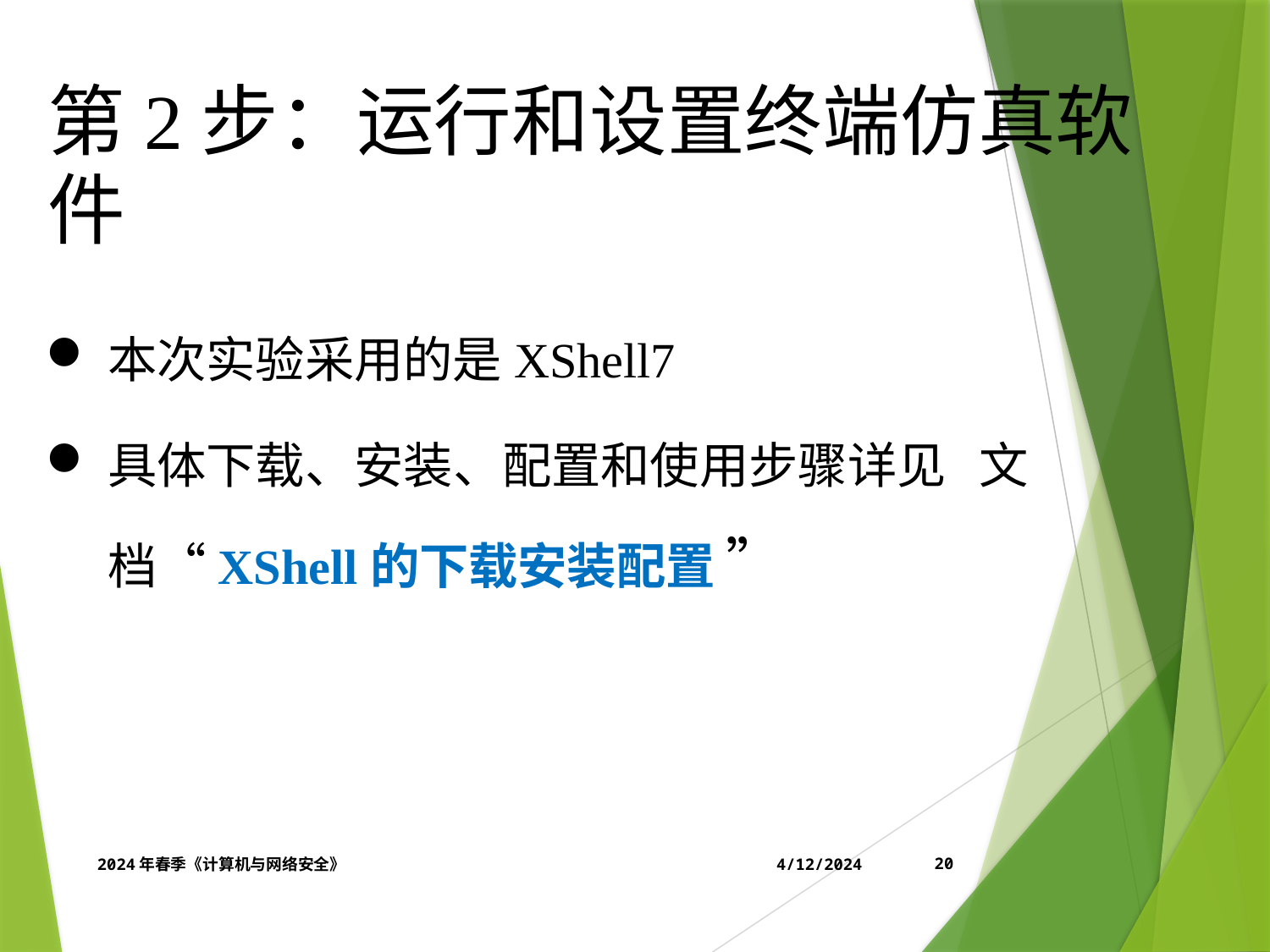

第2步：运行和设置终端仿真软件

本次实验采用的是XShell7
具体下载、安装、配置和使用步骤详见   文档“XShell的下载安装配置 ”
2024年春季《计算机与网络安全》
4/12/2024
20